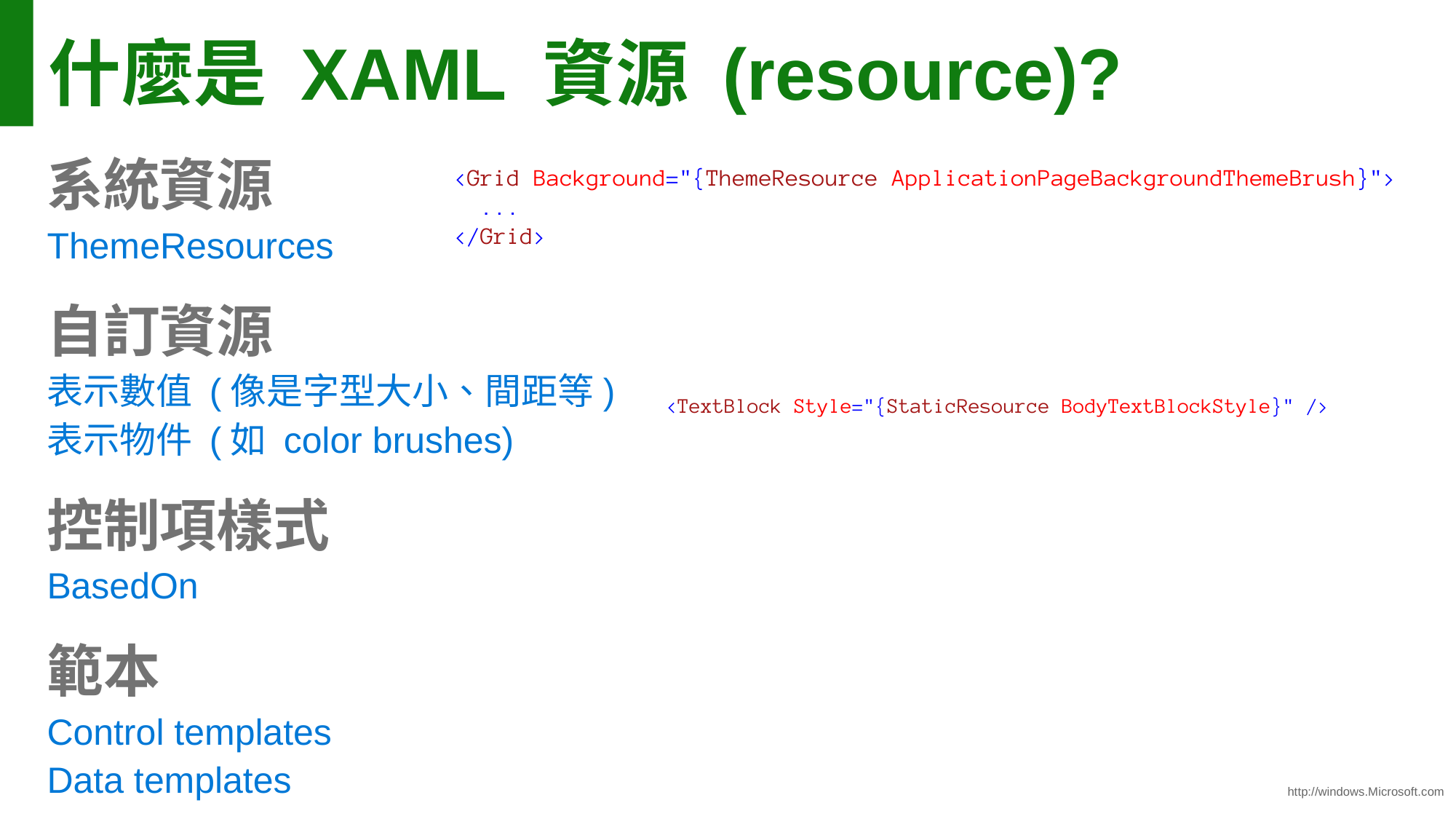

# 什麼是 XAML 資源 (resource)?
系統資源
ThemeResources
自訂資源
表示數值 (像是字型大小、間距等)
表示物件 (如 color brushes)
控制項樣式
BasedOn
範本
Control templates
Data templates
<Grid Background="{ThemeResource ApplicationPageBackgroundThemeBrush}">
  ...
</Grid>
<TextBlock Style="{StaticResource BodyTextBlockStyle}" />